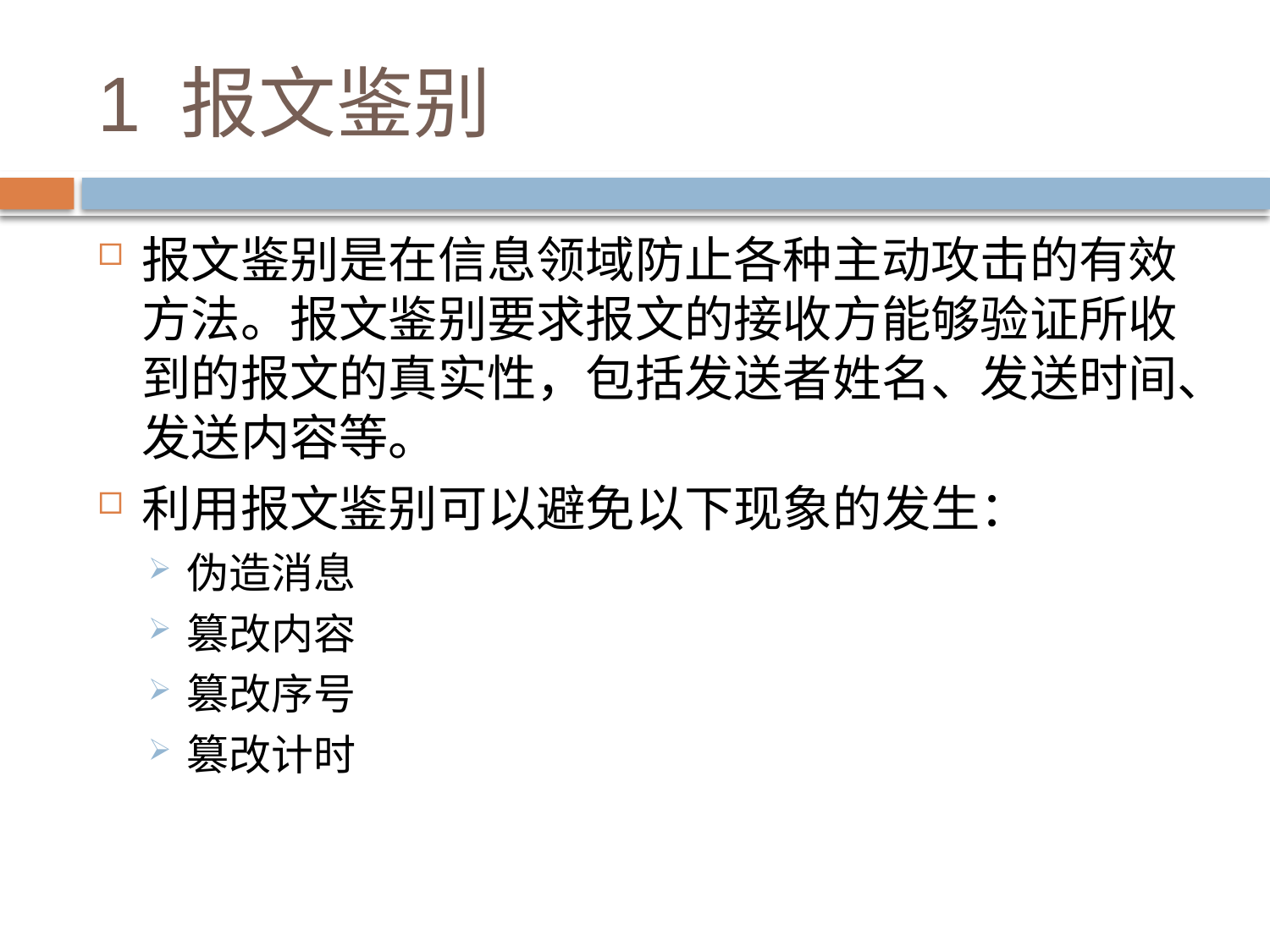

# 1 报文鉴别
报文鉴别是在信息领域防止各种主动攻击的有效方法。报文鉴别要求报文的接收方能够验证所收到的报文的真实性，包括发送者姓名、发送时间、发送内容等。
利用报文鉴别可以避免以下现象的发生：
伪造消息
篡改内容
篡改序号
篡改计时